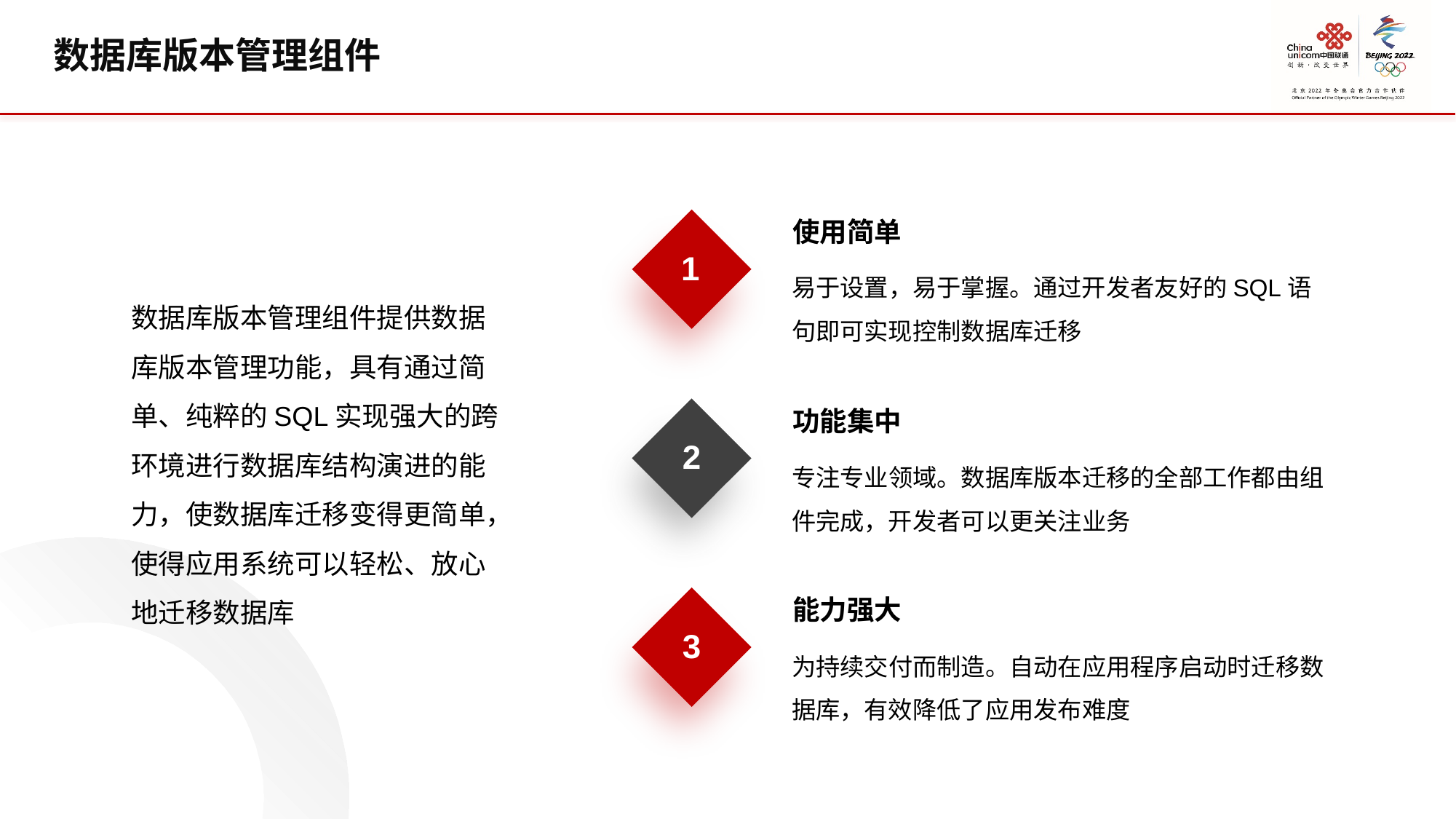

数据库版本管理组件
使用简单

1
易于设置，易于掌握。通过开发者友好的SQL语句即可实现控制数据库迁移
数据库版本管理组件提供数据库版本管理功能，具有通过简单、纯粹的SQL实现强大的跨环境进行数据库结构演进的能力，使数据库迁移变得更简单，使得应用系统可以轻松、放心地迁移数据库
功能集中

2
专注专业领域。数据库版本迁移的全部工作都由组件完成，开发者可以更关注业务

能力强大

3
为持续交付而制造。自动在应用程序启动时迁移数据库，有效降低了应用发布难度